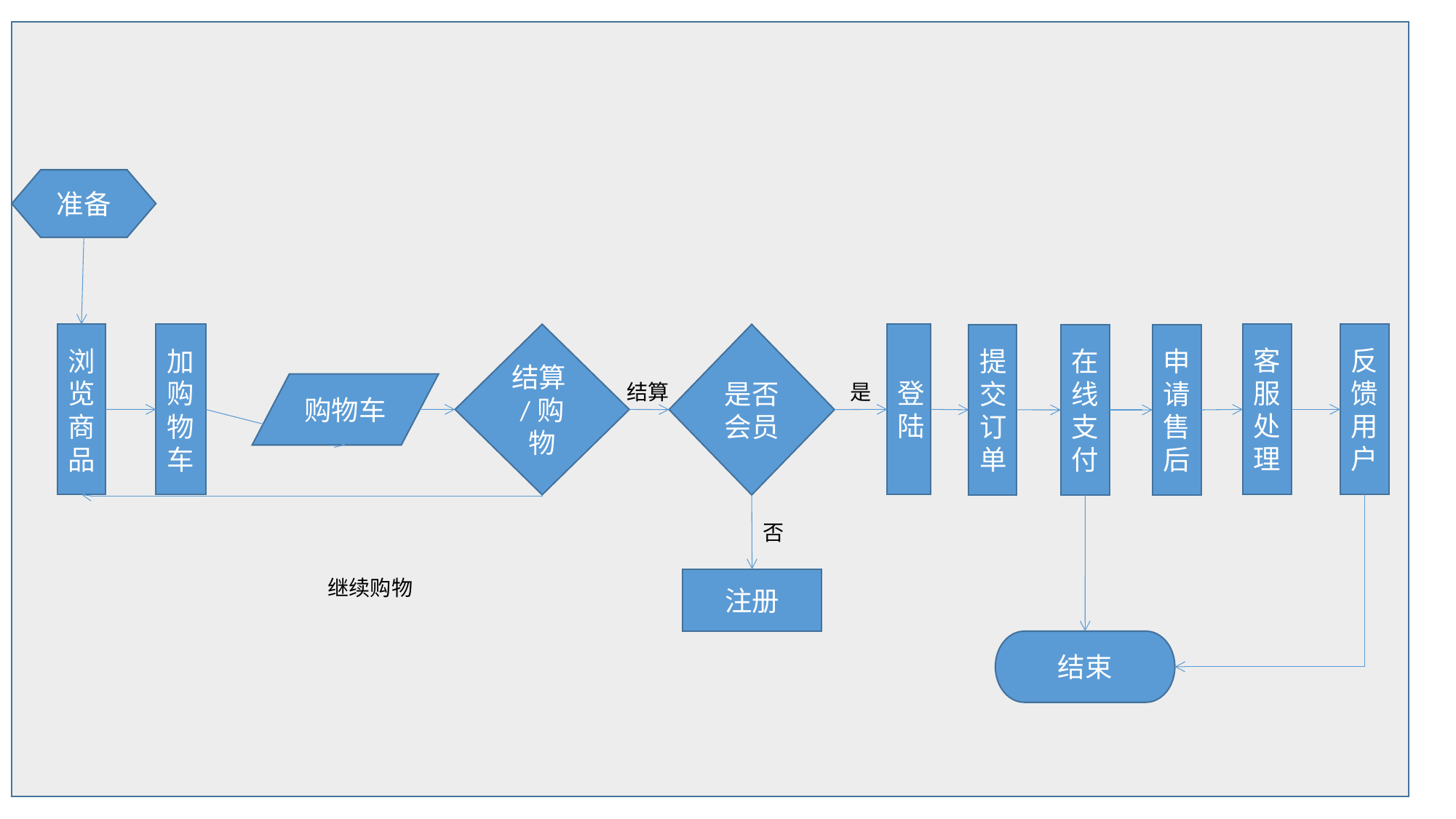

s
准备
结算/购物
登陆
客服处理
反馈用户
加购物车
浏览商品
是否会员
提交订单
在线支付
申请售后
购物车
结算
是
否
继续购物
注册
结束